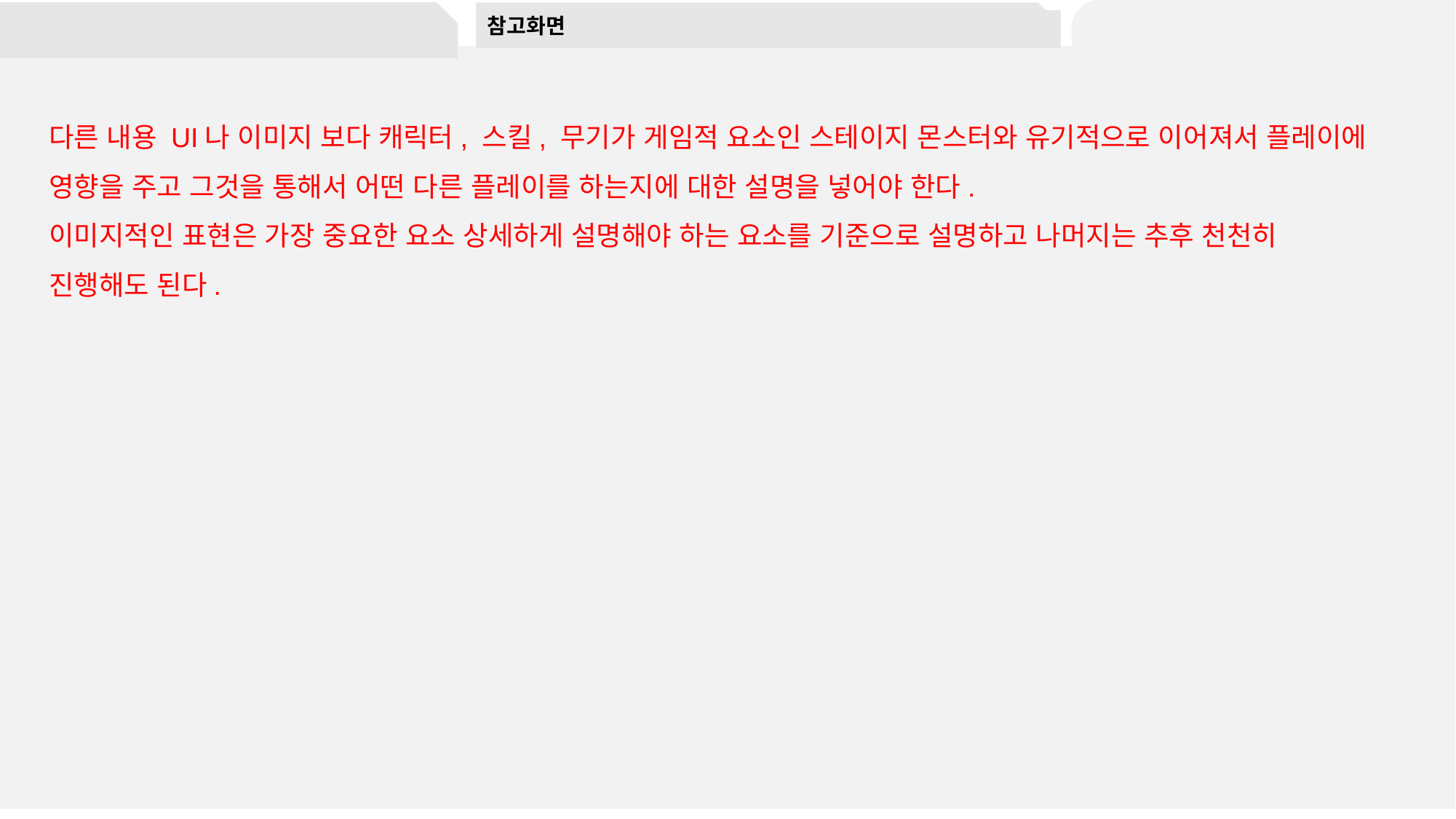

참고화면
#
다른 내용 UI나 이미지 보다 캐릭터, 스킬, 무기가 게임적 요소인 스테이지 몬스터와 유기적으로 이어져서 플레이에 영향을 주고 그것을 통해서 어떤 다른 플레이를 하는지에 대한 설명을 넣어야 한다.
이미지적인 표현은 가장 중요한 요소 상세하게 설명해야 하는 요소를 기준으로 설명하고 나머지는 추후 천천히 진행해도 된다.